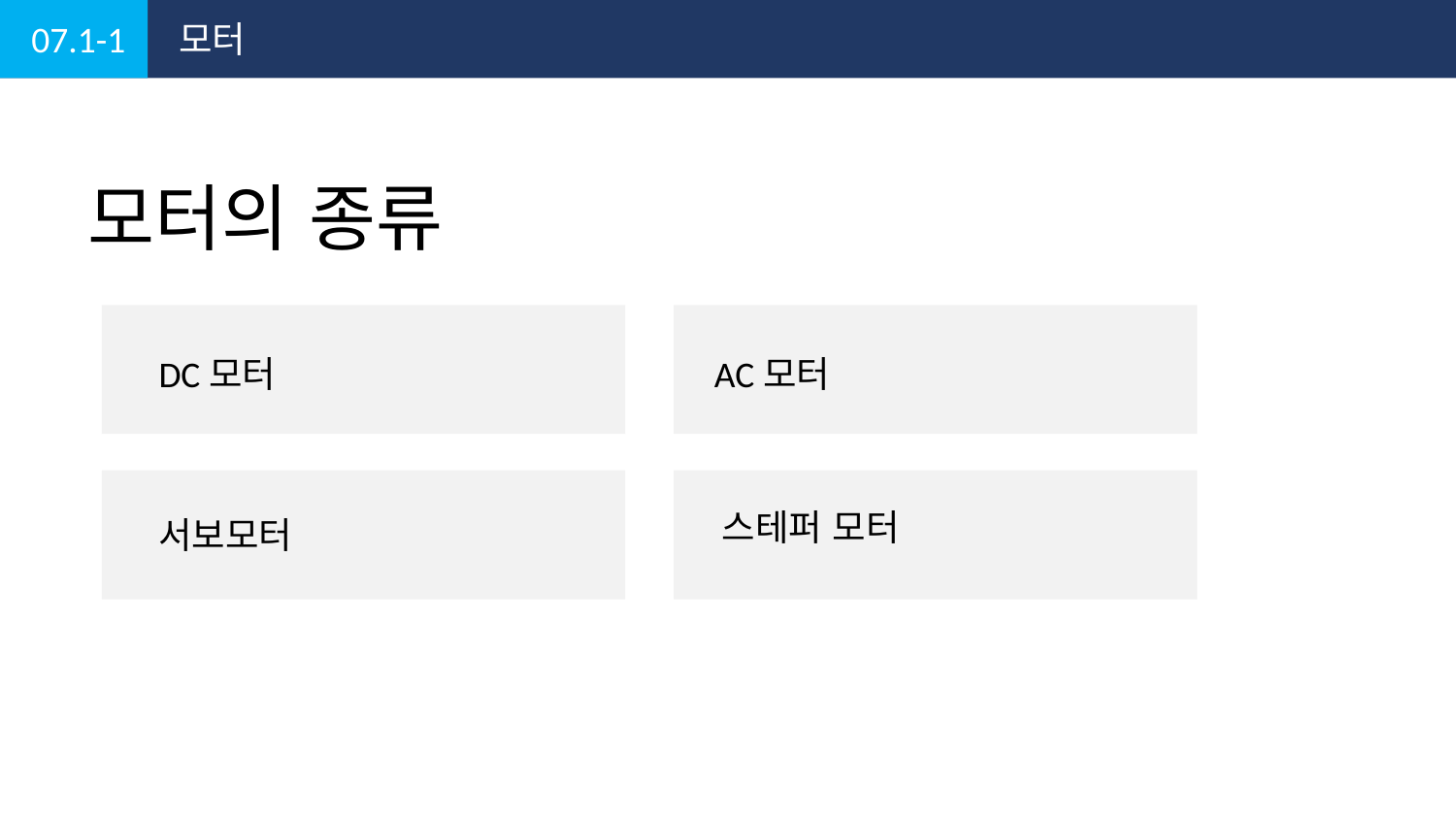

07.1-1
모터
모터의 종류

DC모터
AC모터

스테퍼 모터
서보모터